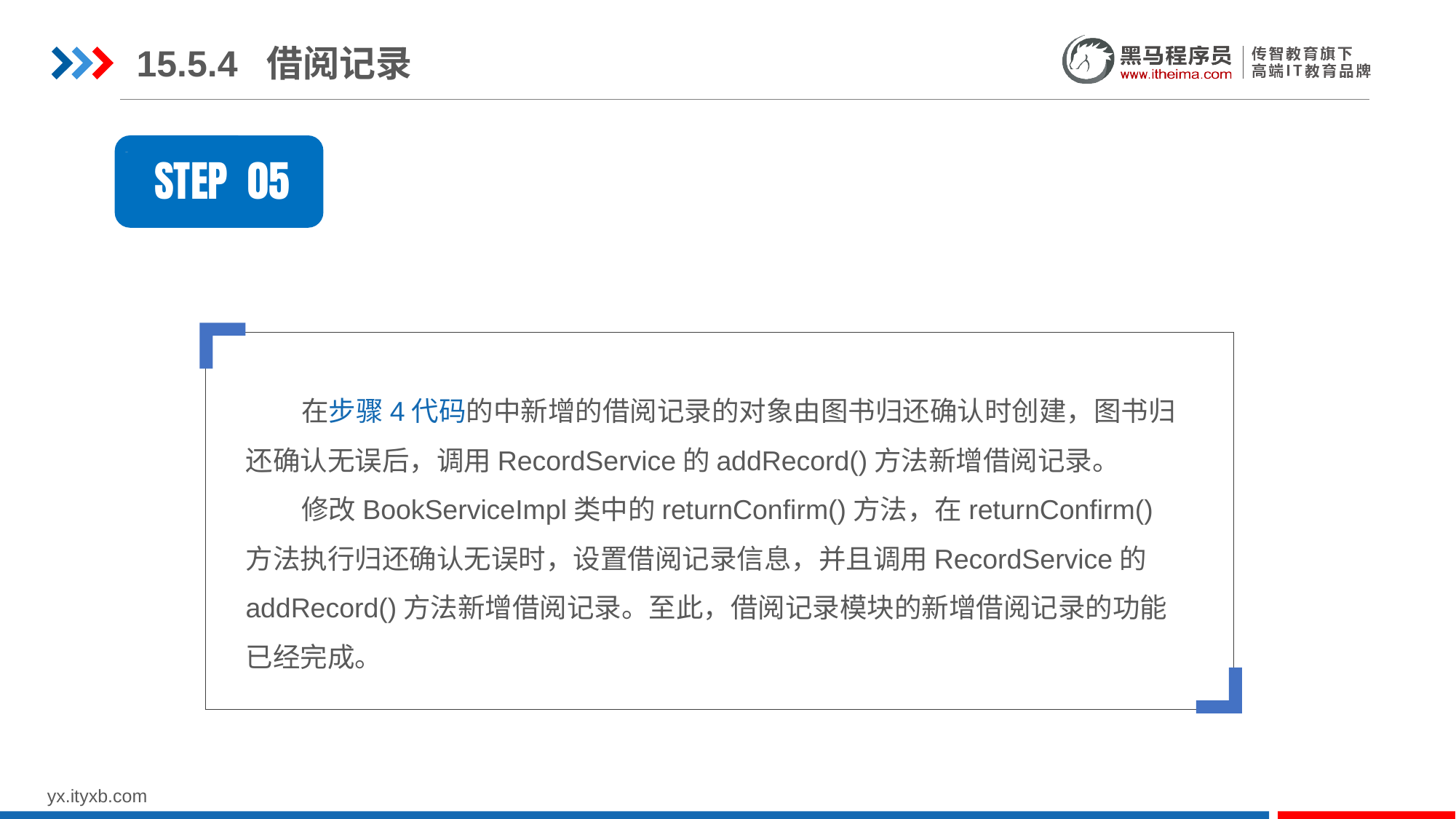

15.5.4  借阅记录

STEP  05

        在步骤4代码的中新增的借阅记录的对象由图书归还确认时创建，图书归还确认无误后，调用RecordService的addRecord()方法新增借阅记录。
        修改BookServiceImpl类中的returnConfirm()方法，在returnConfirm()方法执行归还确认无误时，设置借阅记录信息，并且调用RecordService的addRecord()方法新增借阅记录。至此，借阅记录模块的新增借阅记录的功能已经完成。